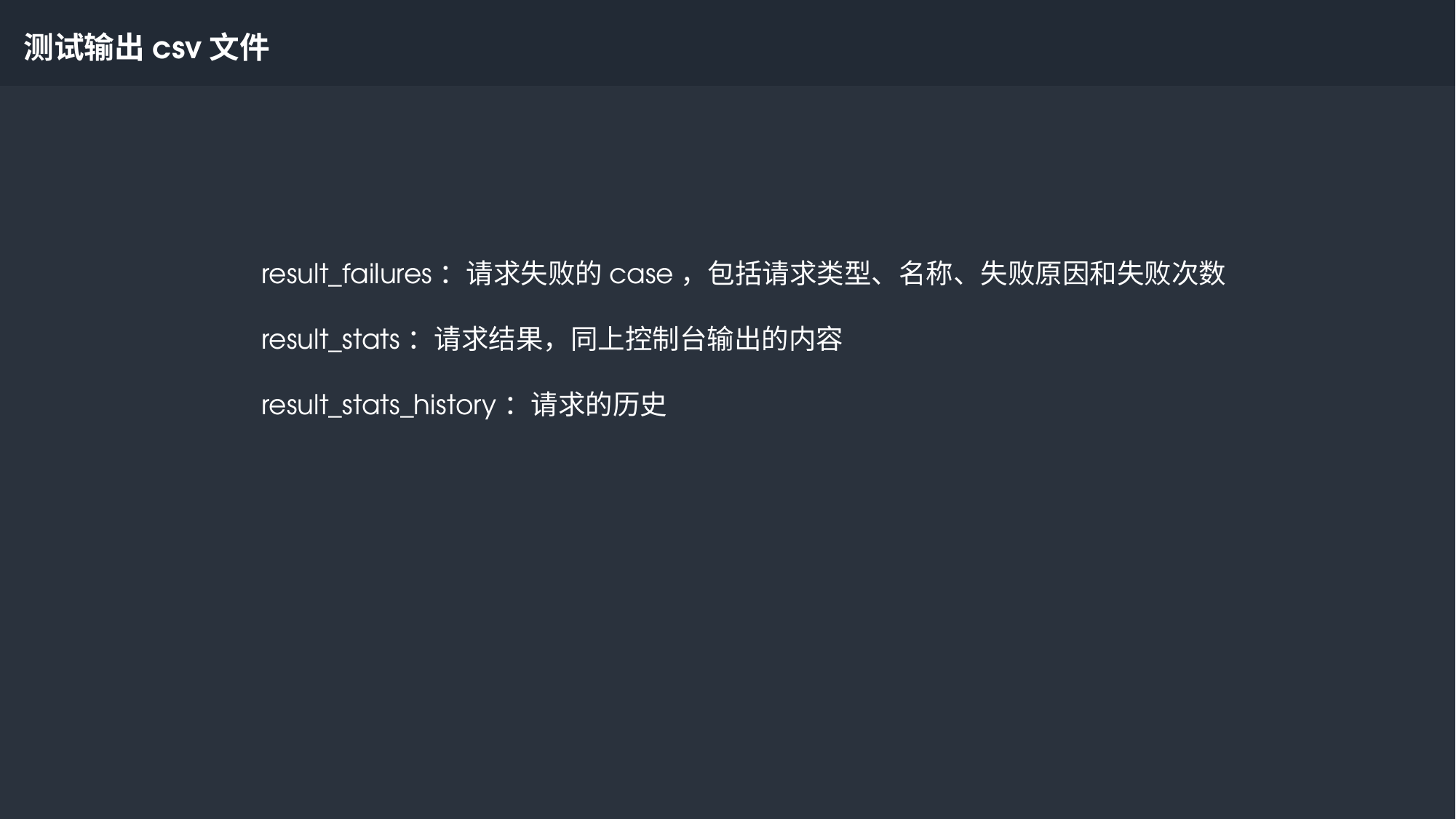

测试输出csv文件

CONENTS
result_failures：请求失败的case，包括请求类型、名称、失败原因和失败次数
result_stats：请求结果，同上控制台输出的内容
result_stats_history：请求的历史